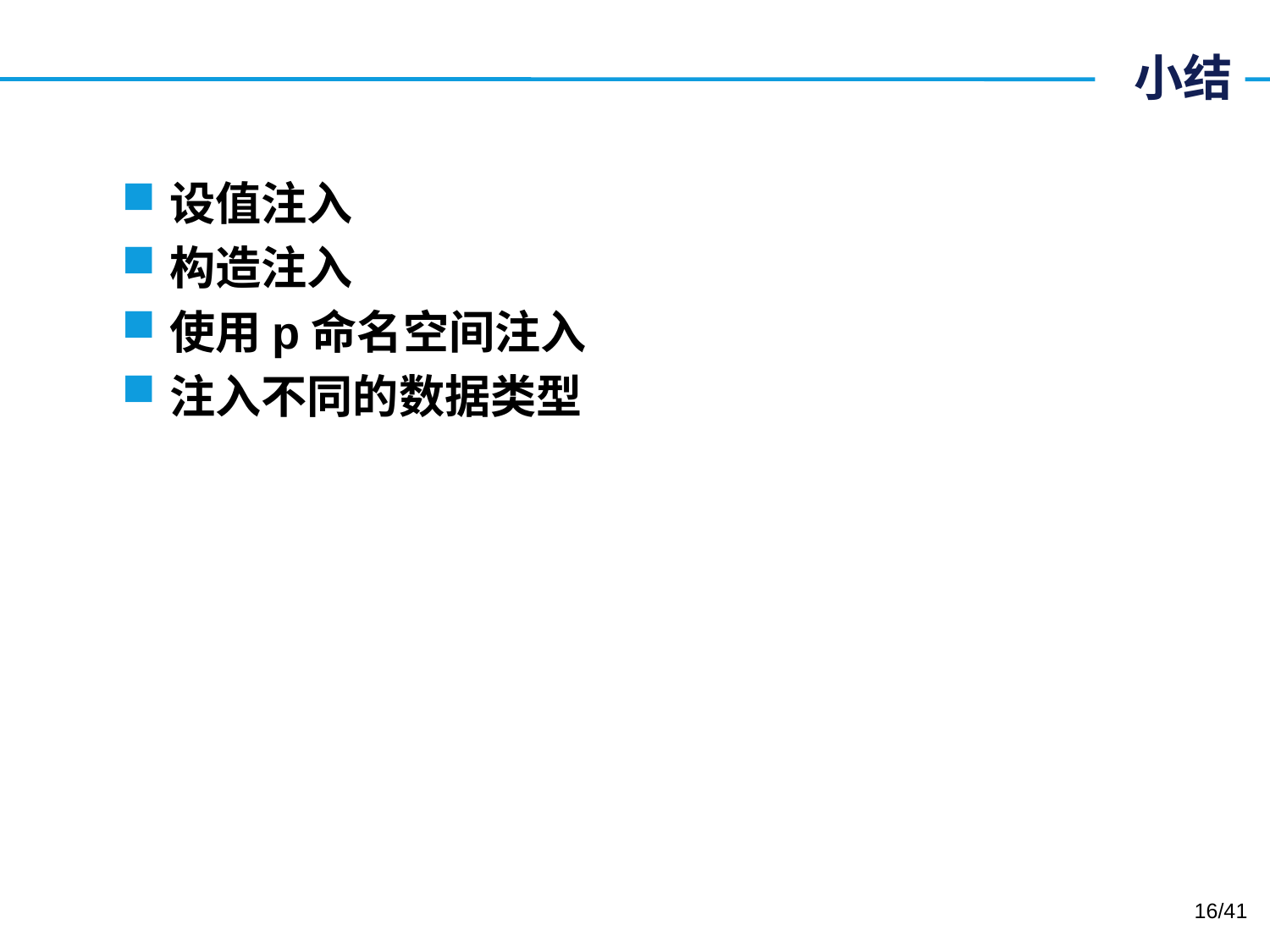

# 小结
设值注入
构造注入
使用p命名空间注入
注入不同的数据类型
16/41